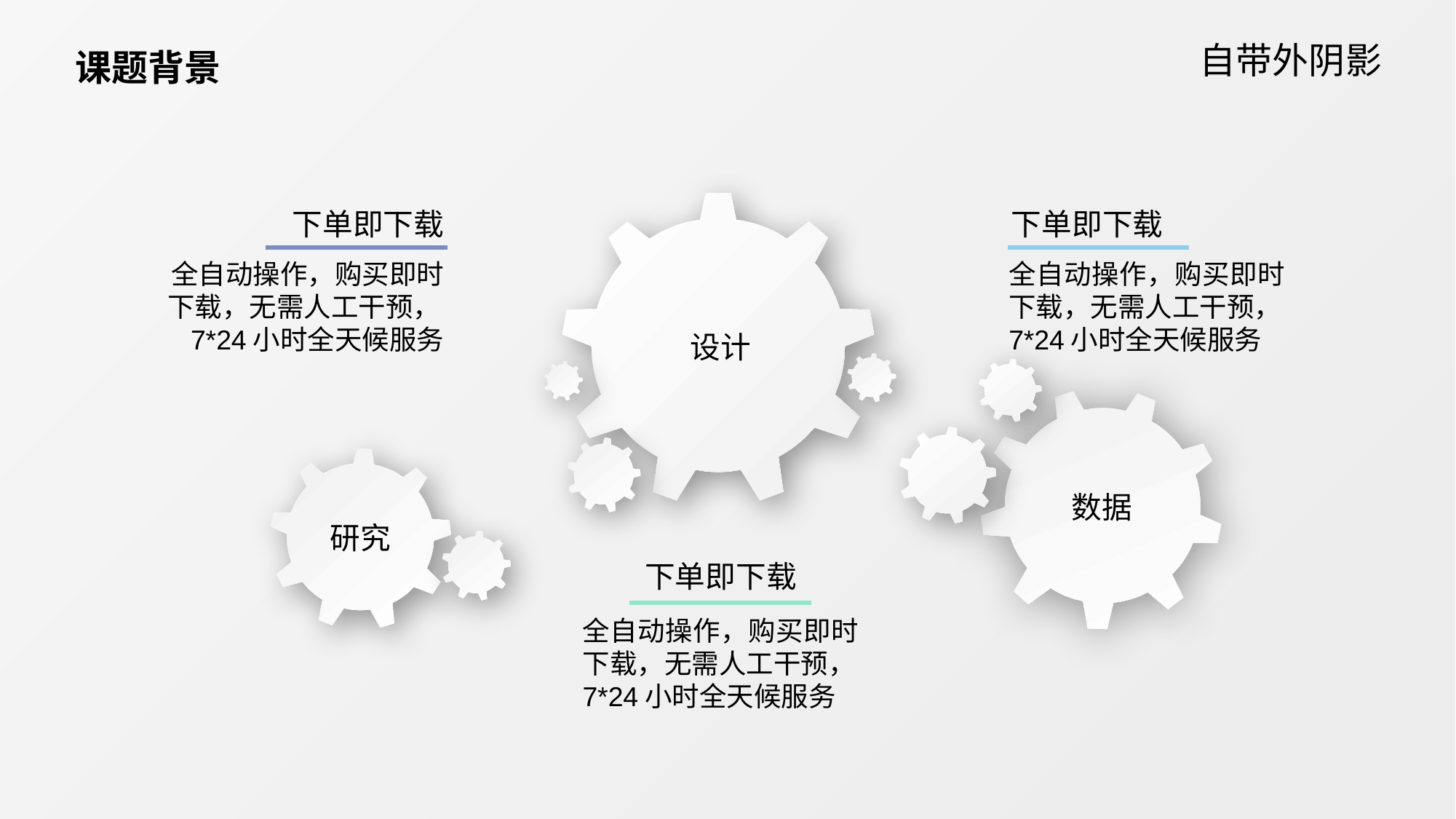

自带外阴影
课题背景

下单即下载
下单即下载
全自动操作，购买即时下载，无需人工干预，7*24小时全天候服务
全自动操作，购买即时下载，无需人工干预，7*24小时全天候服务
设计

数据
研究

下单即下载
全自动操作，购买即时下载，无需人工干预，7*24小时全天候服务